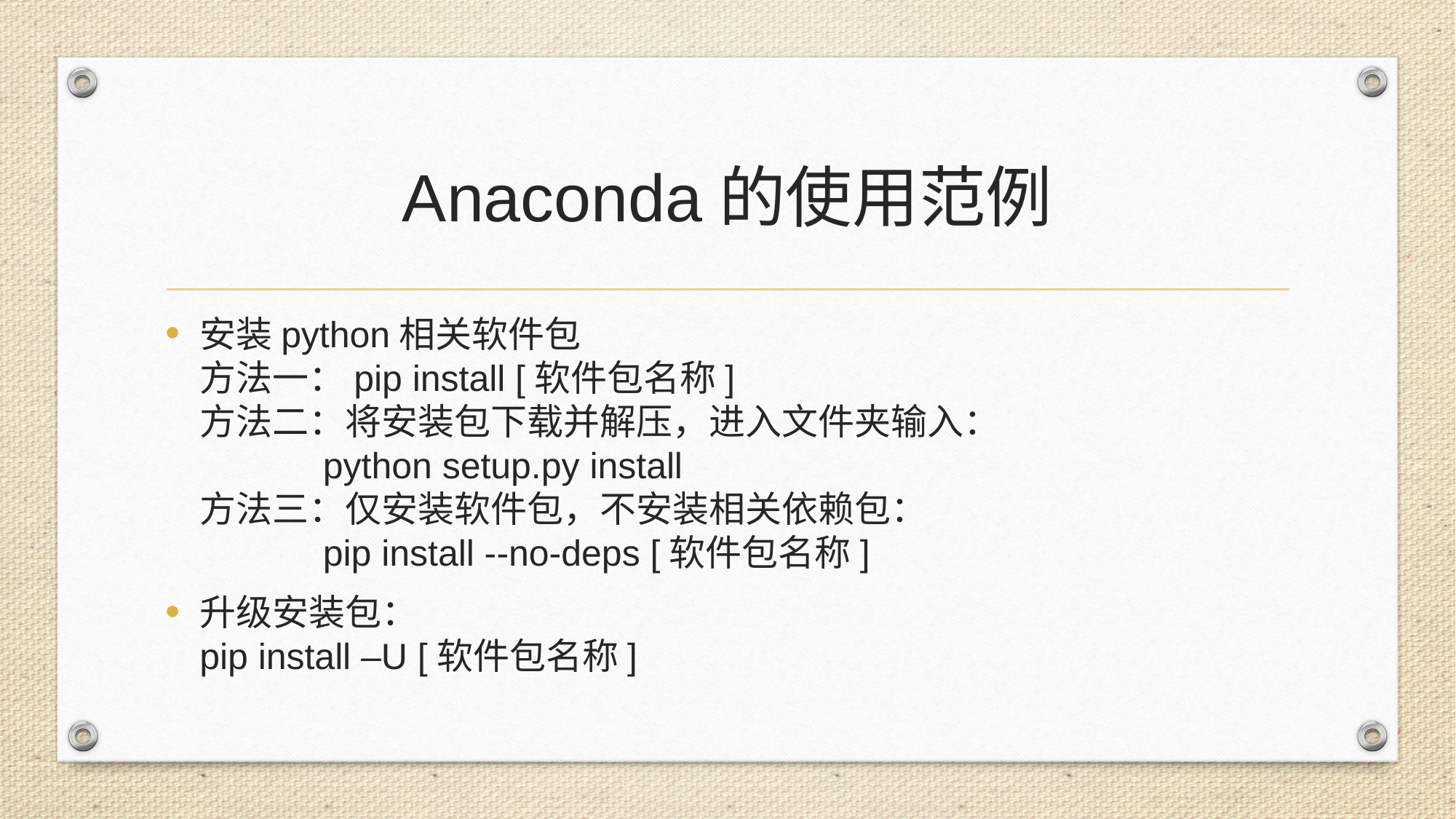

# Anaconda的使用范例
安装python相关软件包
方法一：pip install [软件包名称]
方法二：将安装包下载并解压，进入文件夹输入：
              python setup.py install
方法三：仅安装软件包，不安装相关依赖包：
              pip install --no-deps [软件包名称]
升级安装包：
pip install –U [软件包名称]